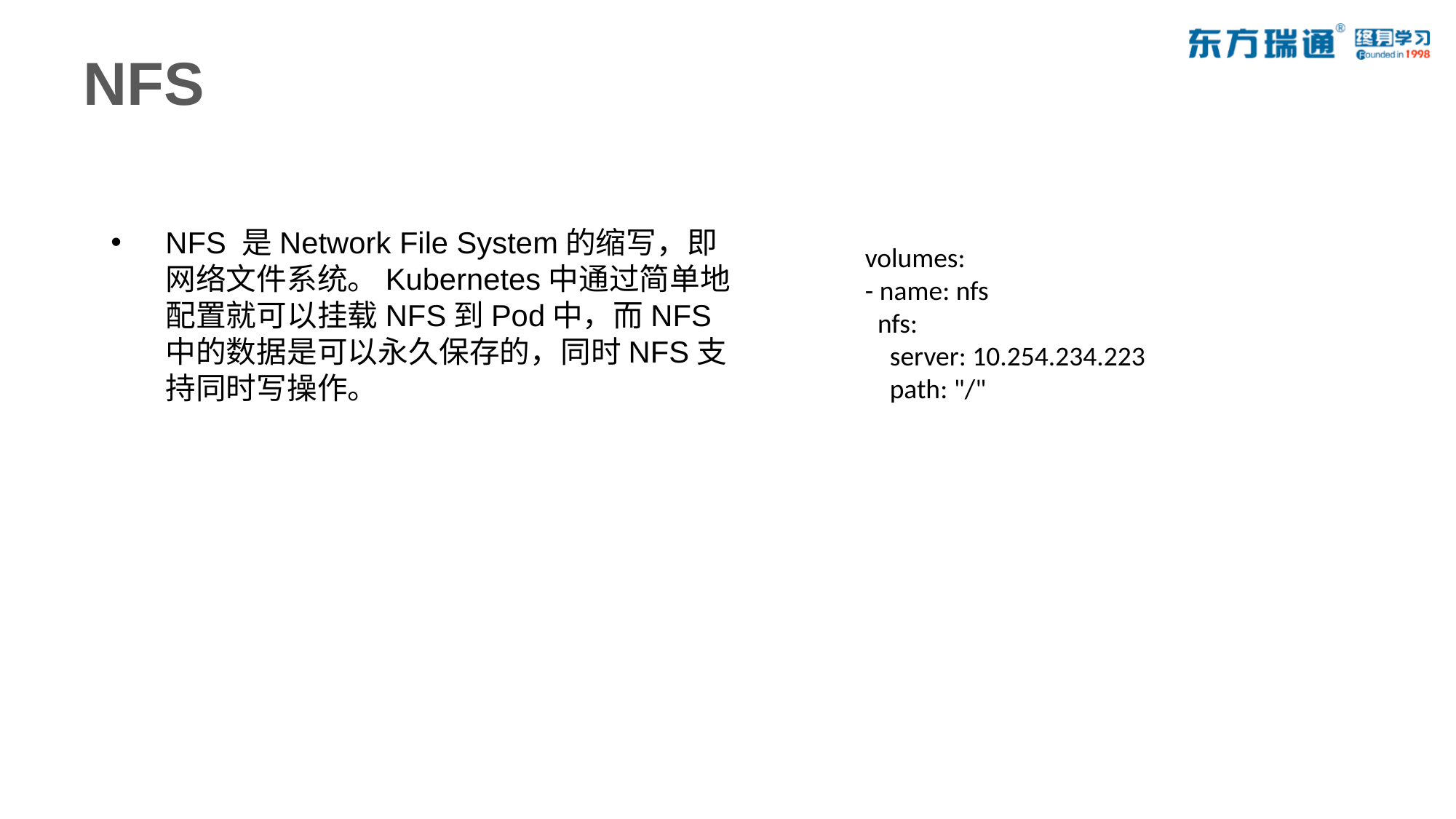

# NFS
NFS 是Network File System的缩写，即网络文件系统。Kubernetes中通过简单地配置就可以挂载NFS到Pod中，而NFS中的数据是可以永久保存的，同时NFS支持同时写操作。
volumes:
- name: nfs
  nfs:
    server: 10.254.234.223
    path: "/"